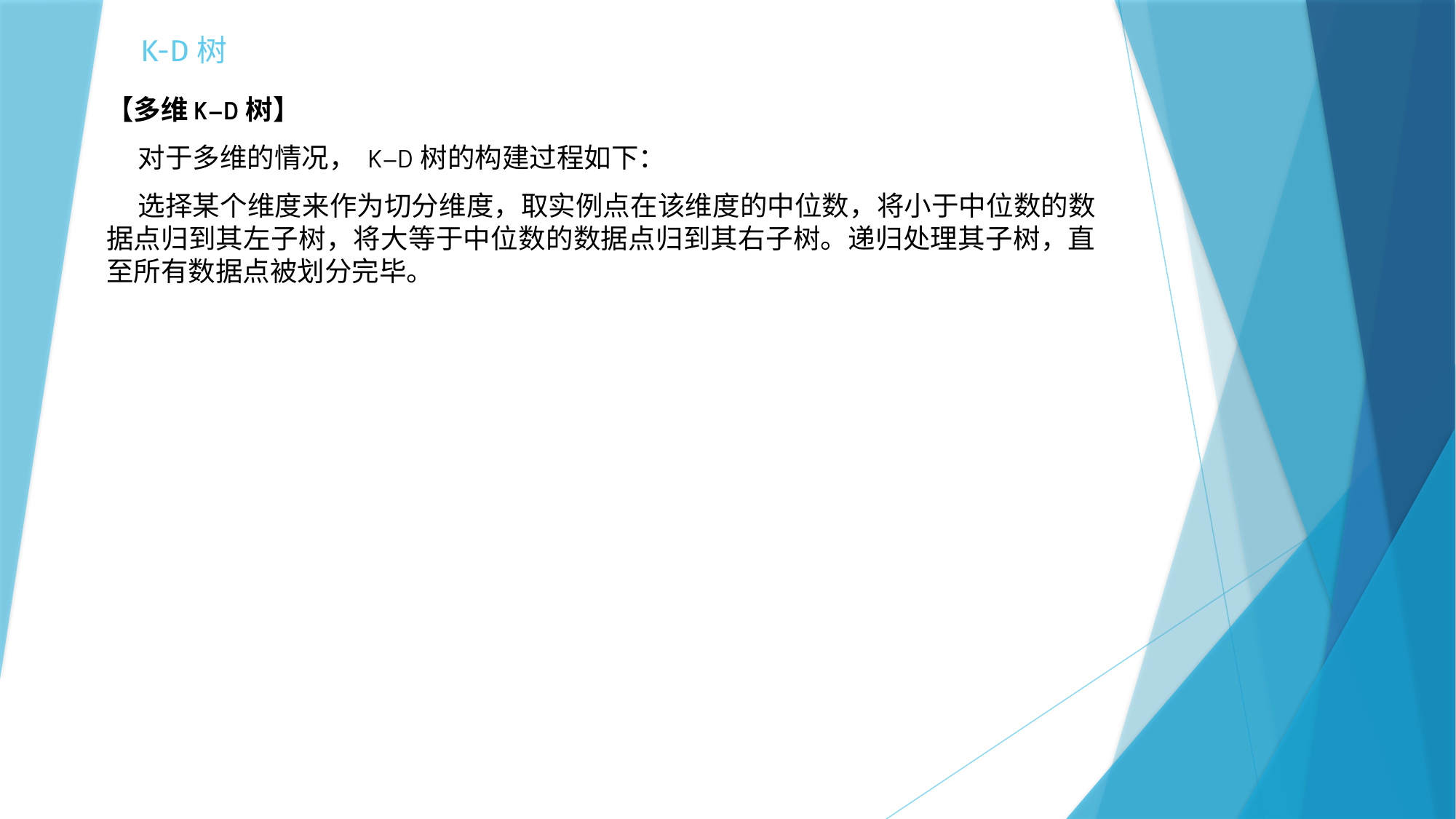

# K-D树
【多维K-D树】
对于多维的情况， K-D树的构建过程如下：
选择某个维度来作为切分维度，取实例点在该维度的中位数，将小于中位数的数据点归到其左子树，将大等于中位数的数据点归到其右子树。递归处理其子树，直至所有数据点被划分完毕。